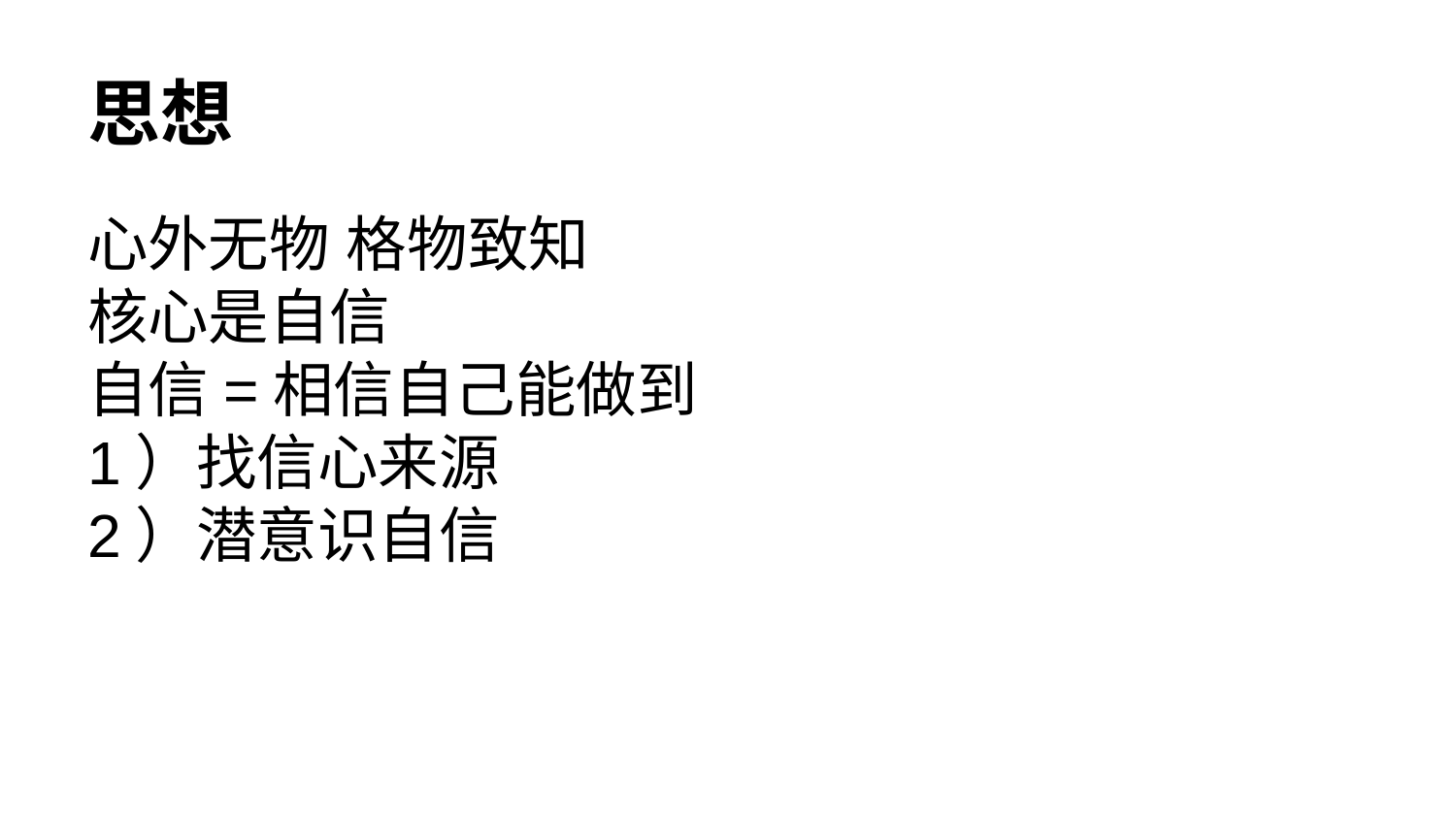

# 思想
心外无物 格物致知
核心是自信
自信=相信自己能做到
1）找信心来源
2）潜意识自信